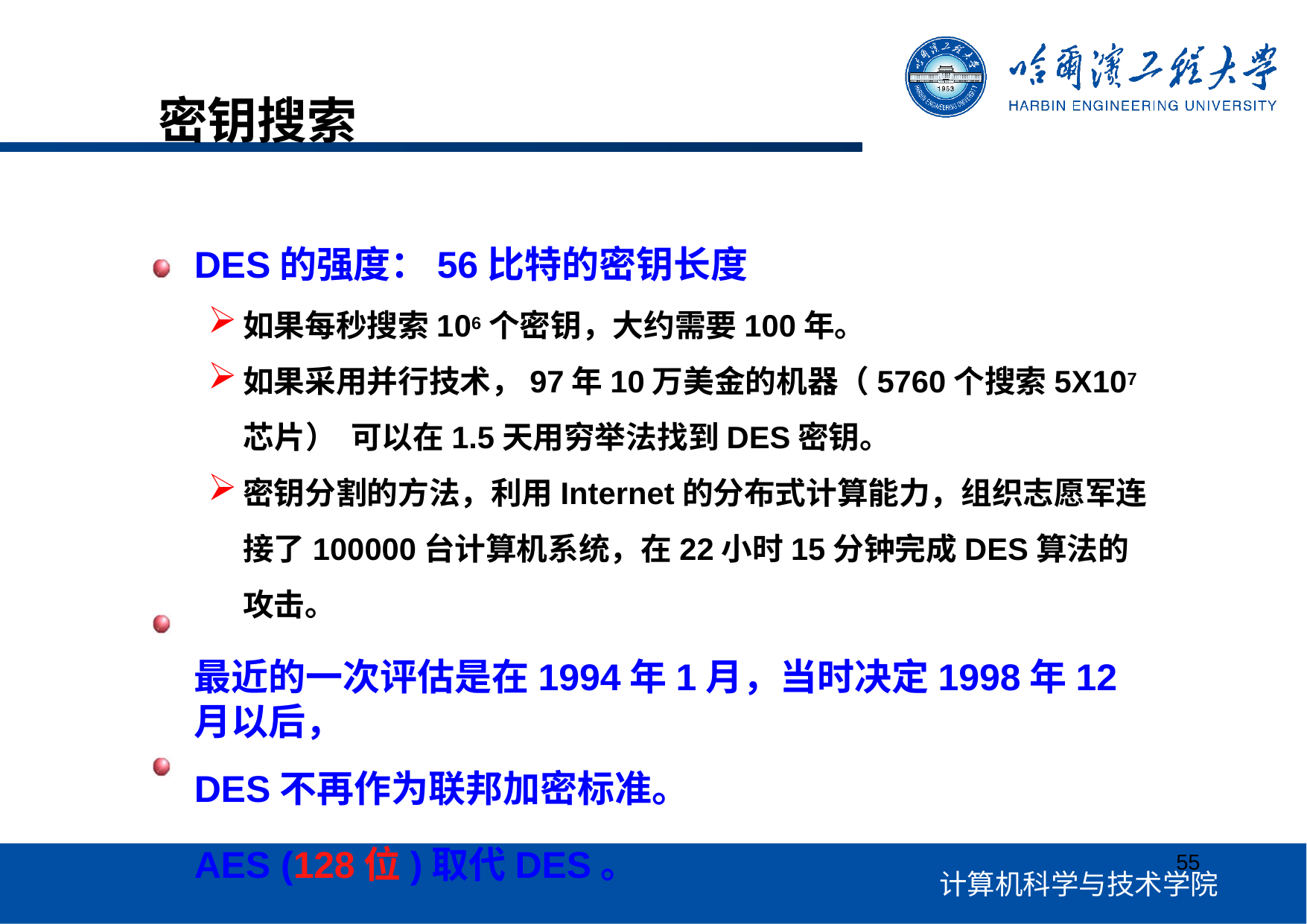

# 密钥搜索
DES的强度：56比特的密钥长度
如果每秒搜索106个密钥，大约需要100年。
如果采用并行技术，97年10万美金的机器（5760个搜索5X107芯片）  可以在1.5天用穷举法找到DES密钥。
密钥分割的方法，利用Internet的分布式计算能力，组织志愿军连 接了100000台计算机系统，在22小时15分钟完成DES算法的攻击。

最近的一次评估是在1994年1月，当时决定1998年12月以后，
DES不再作为联邦加密标准。
AES (128位)取代DES。

55